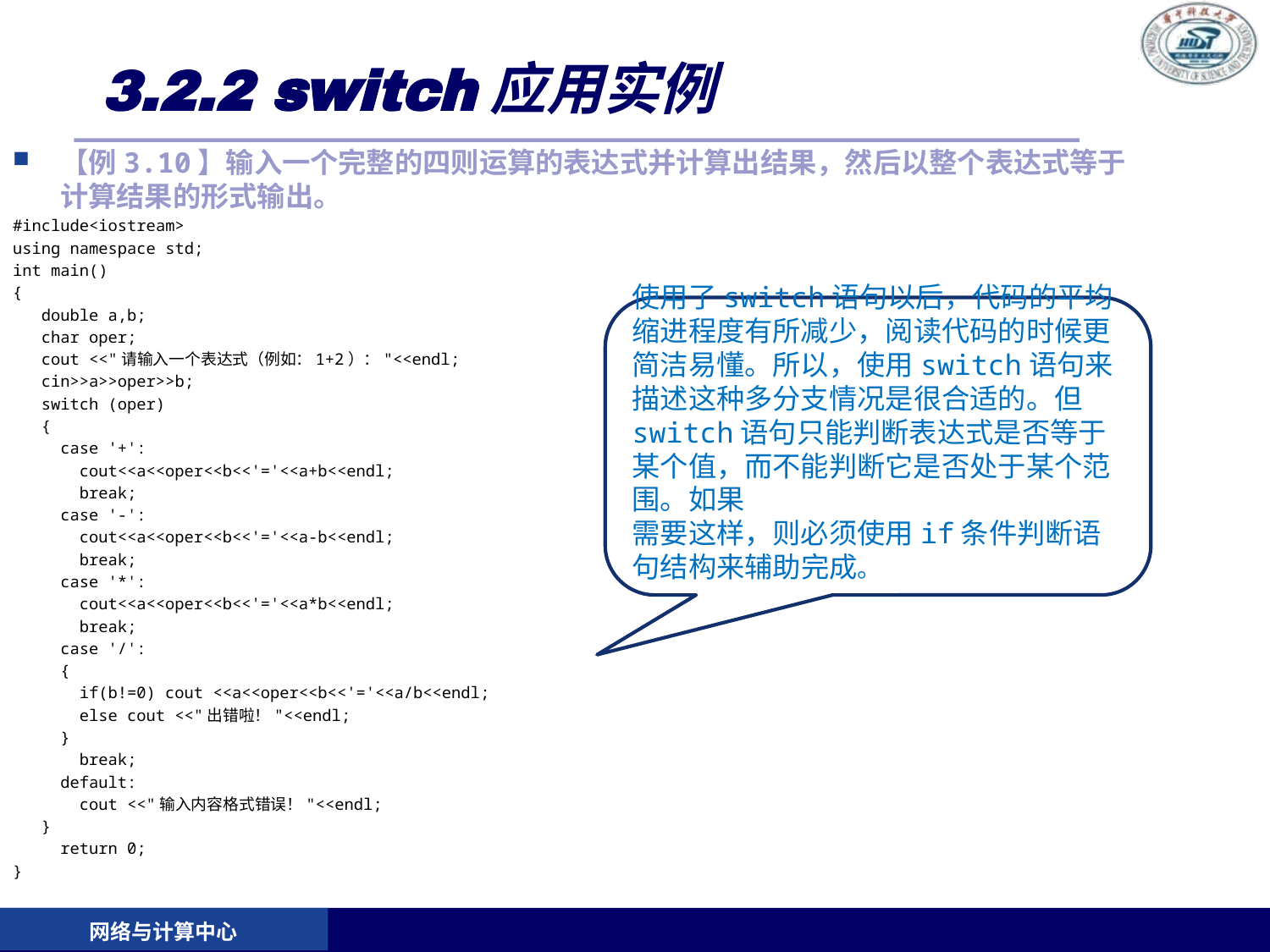

# 3.2.2 switch应用实例
【例3.10】输入一个完整的四则运算的表达式并计算出结果，然后以整个表达式等于计算结果的形式输出。
#include<iostream>
using namespace std;
int main()
{
   double a,b;
   char oper;
   cout <<"请输入一个表达式（例如：1+2）："<<endl;
   cin>>a>>oper>>b;
   switch (oper)
   {
	case '+':
	  cout<<a<<oper<<b<<'='<<a+b<<endl;
	  break;
	case '-':
	  cout<<a<<oper<<b<<'='<<a-b<<endl;
	  break;
	case '*':
	  cout<<a<<oper<<b<<'='<<a*b<<endl;
	  break;
	case '/':
	{
	  if(b!=0) cout <<a<<oper<<b<<'='<<a/b<<endl;
	  else cout <<"出错啦！"<<endl;
	}
	  break;
	default:
	  cout <<"输入内容格式错误！"<<endl;
   }
	return 0;
}

使用了switch语句以后，代码的平均缩进程度有所减少，阅读代码的时候更简洁易懂。所以，使用switch语句来描述这种多分支情况是很合适的。但switch语句只能判断表达式是否等于某个值，而不能判断它是否处于某个范围。如果
需要这样，则必须使用if条件判断语句结构来辅助完成。

网络与计算中心